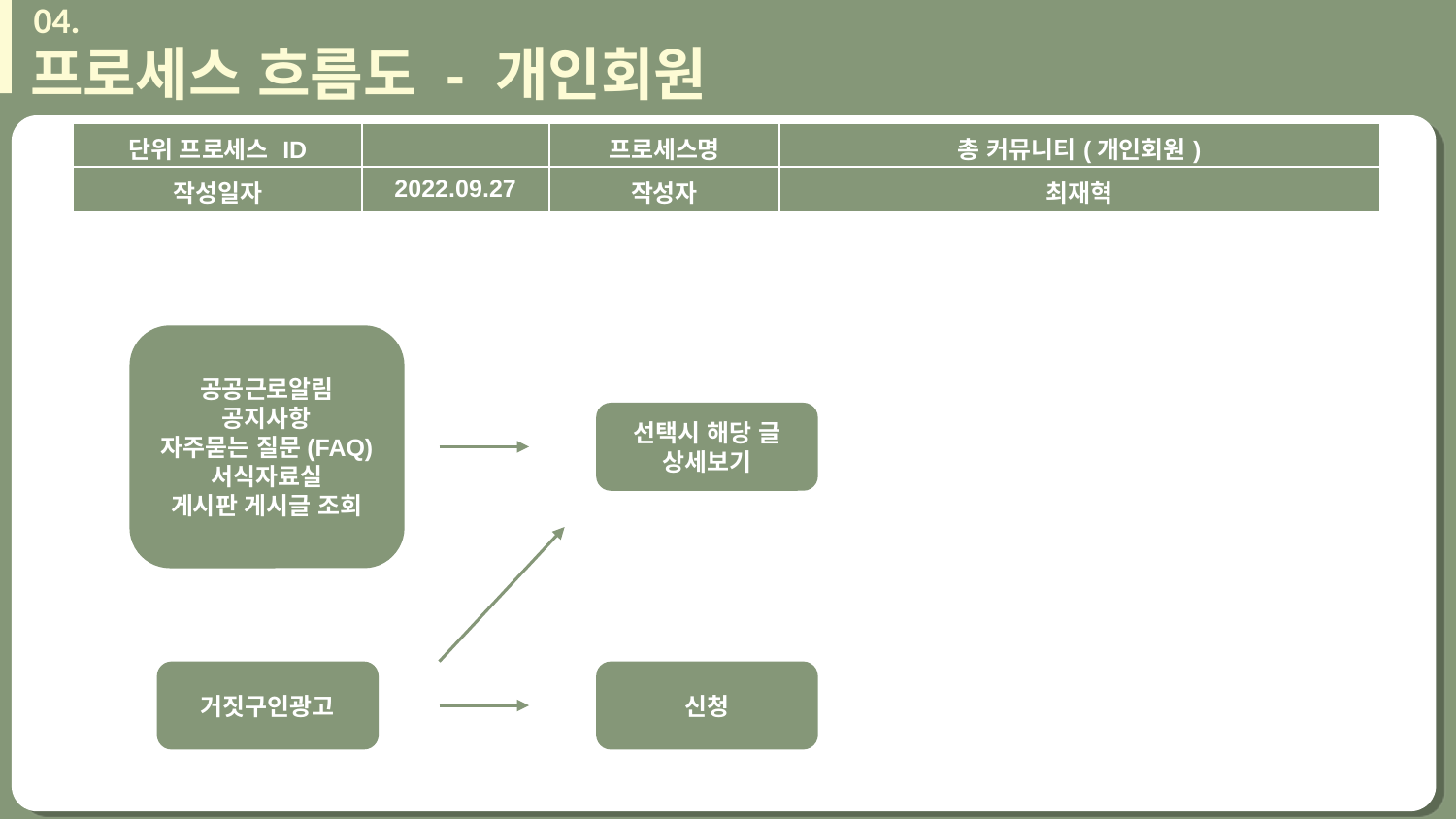

04.

프로세스 흐름도 - 개인회원
단위 프로세스 ID
| 단위 프로세스 ID |  | 프로세스명 | 총 커뮤니티(개인회원) |
| --- | --- | --- | --- |
| 작성일자 | 2022.09.27 | 작성자 | 최재혁 |
공공근로알림
공지사항
자주묻는 질문(FAQ)
서식자료실
게시판 게시글 조회
선택시 해당 글 상세보기
거짓구인광고
신청